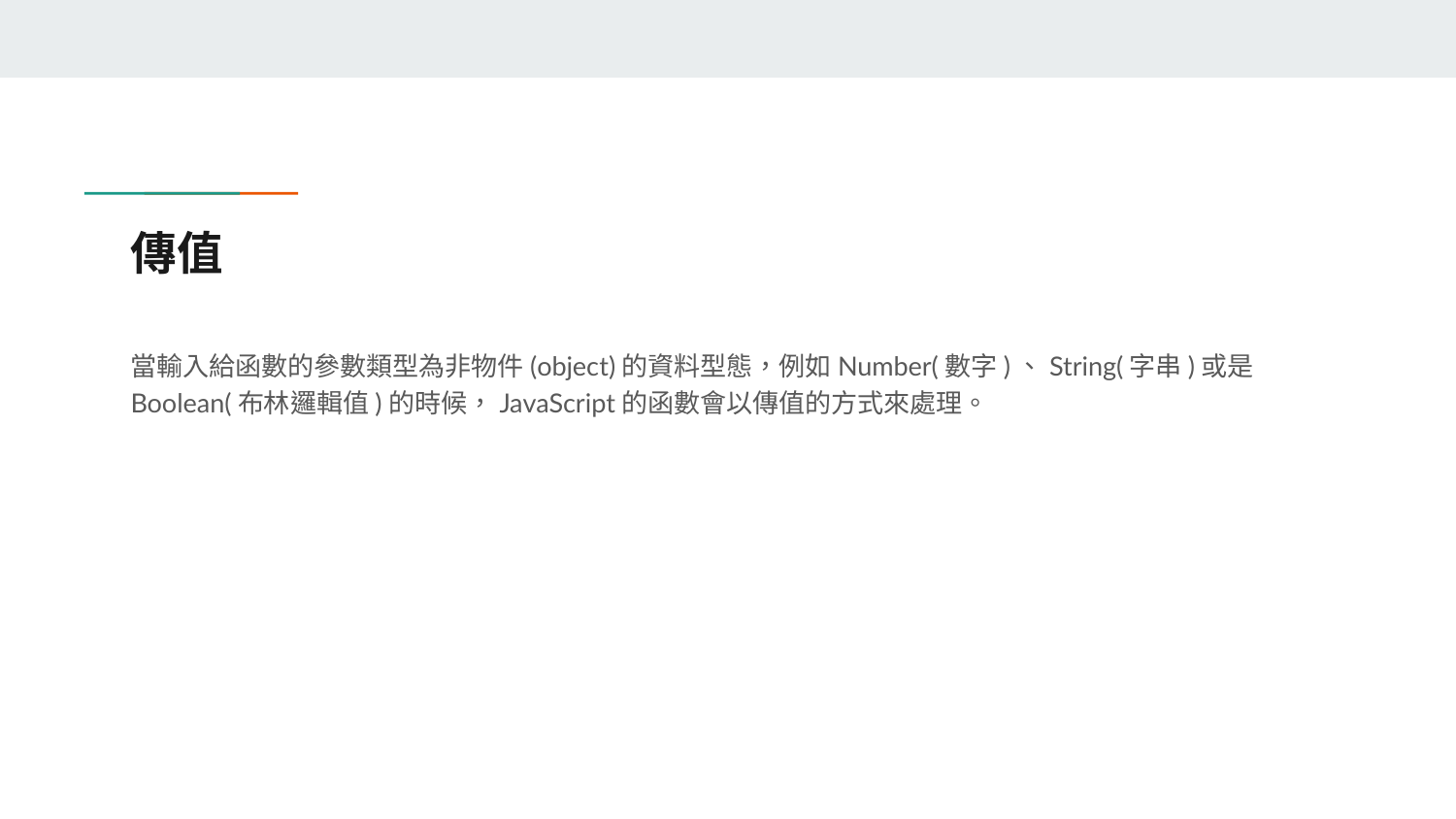

# 傳值
當輸入給函數的參數類型為非物件(object)的資料型態，例如Number(數字)、String(字串)或是Boolean(布林邏輯值)的時候，JavaScript的函數會以傳值的方式來處理。